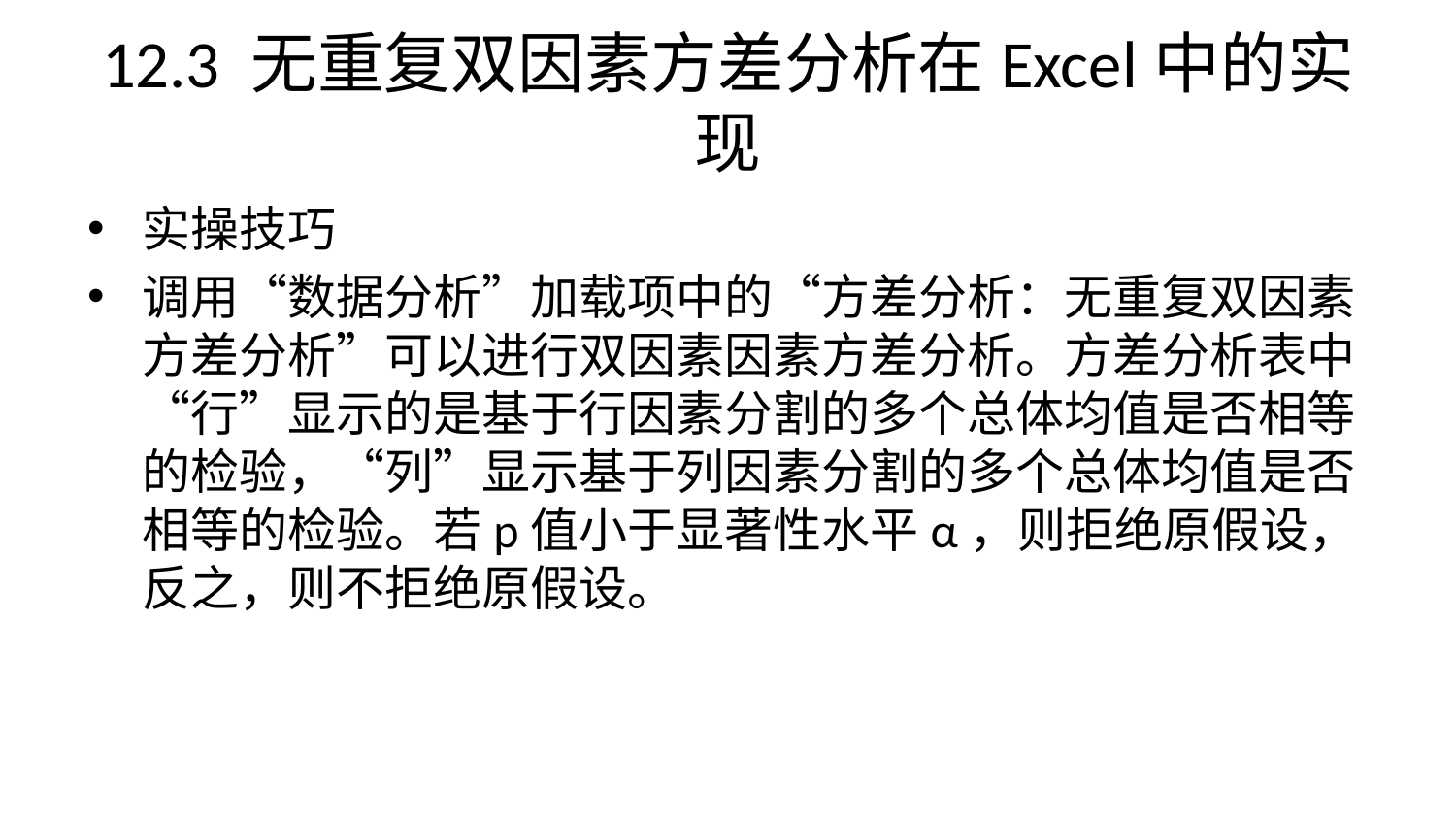

# 12.3 无重复双因素方差分析在Excel中的实现
实操技巧
调用“数据分析”加载项中的“方差分析：无重复双因素方差分析”可以进行双因素因素方差分析。方差分析表中“行”显示的是基于行因素分割的多个总体均值是否相等的检验，“列”显示基于列因素分割的多个总体均值是否相等的检验。若p值小于显著性水平α，则拒绝原假设，反之，则不拒绝原假设。